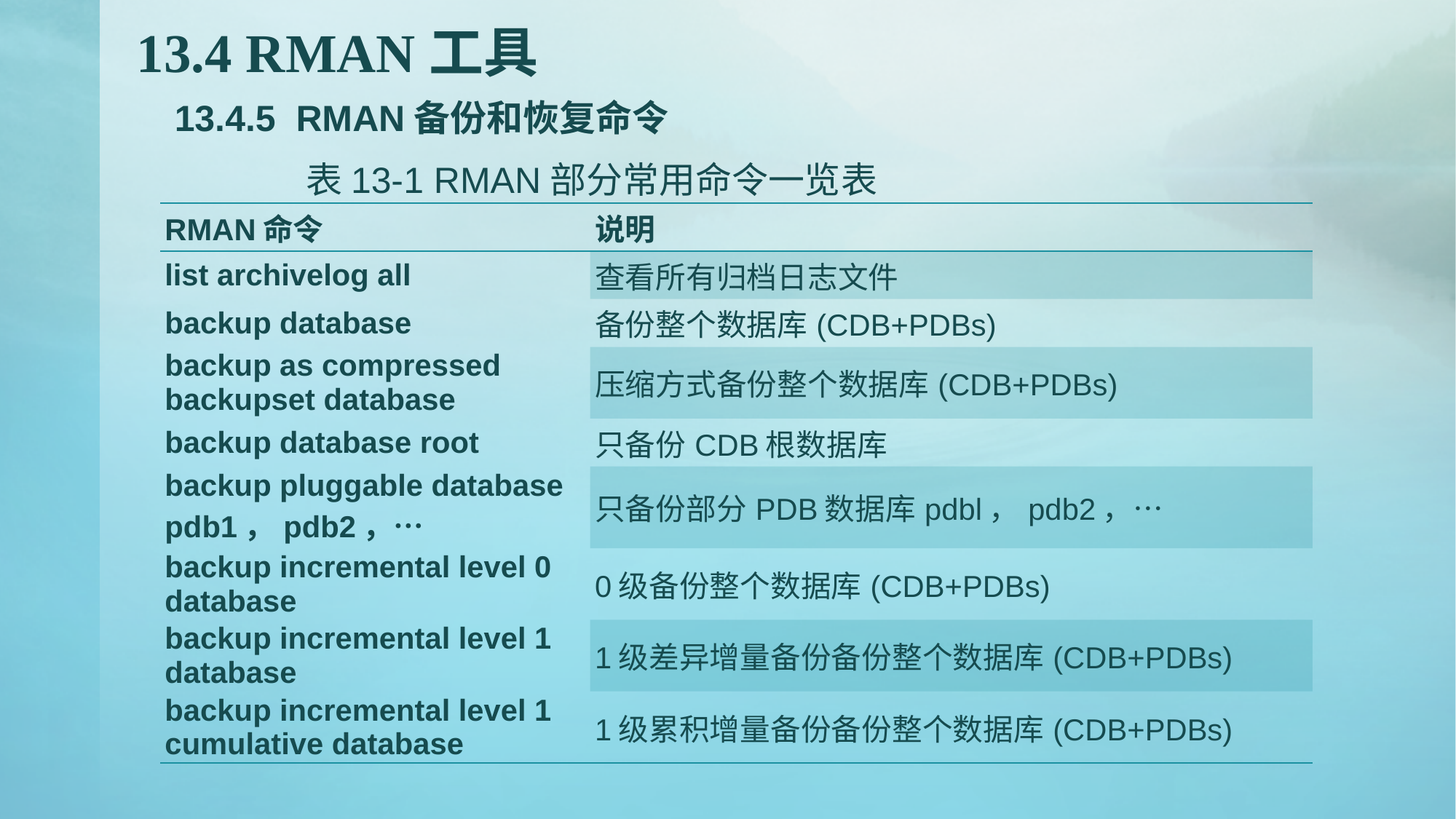

# 13.4 RMAN工具 13.4.5  RMAN备份和恢复命令
                     表13-1 RMAN部分常用命令一览表
| RMAN命令 | 说明 |
| --- | --- |
| list archivelog all | 查看所有归档日志文件 |
| backup database | 备份整个数据库(CDB+PDBs) |
| backup as compressed backupset database | 压缩方式备份整个数据库(CDB+PDBs) |
| backup database root | 只备份CDB根数据库 |
| backup pluggable database pdb1，pdb2，… | 只备份部分PDB数据库pdbl，pdb2，… |
| backup incremental level 0 database | 0级备份整个数据库(CDB+PDBs) |
| backup incremental level 1 database | 1级差异增量备份备份整个数据库(CDB+PDBs) |
| backup incremental level 1 cumulative database | 1级累积增量备份备份整个数据库(CDB+PDBs) |